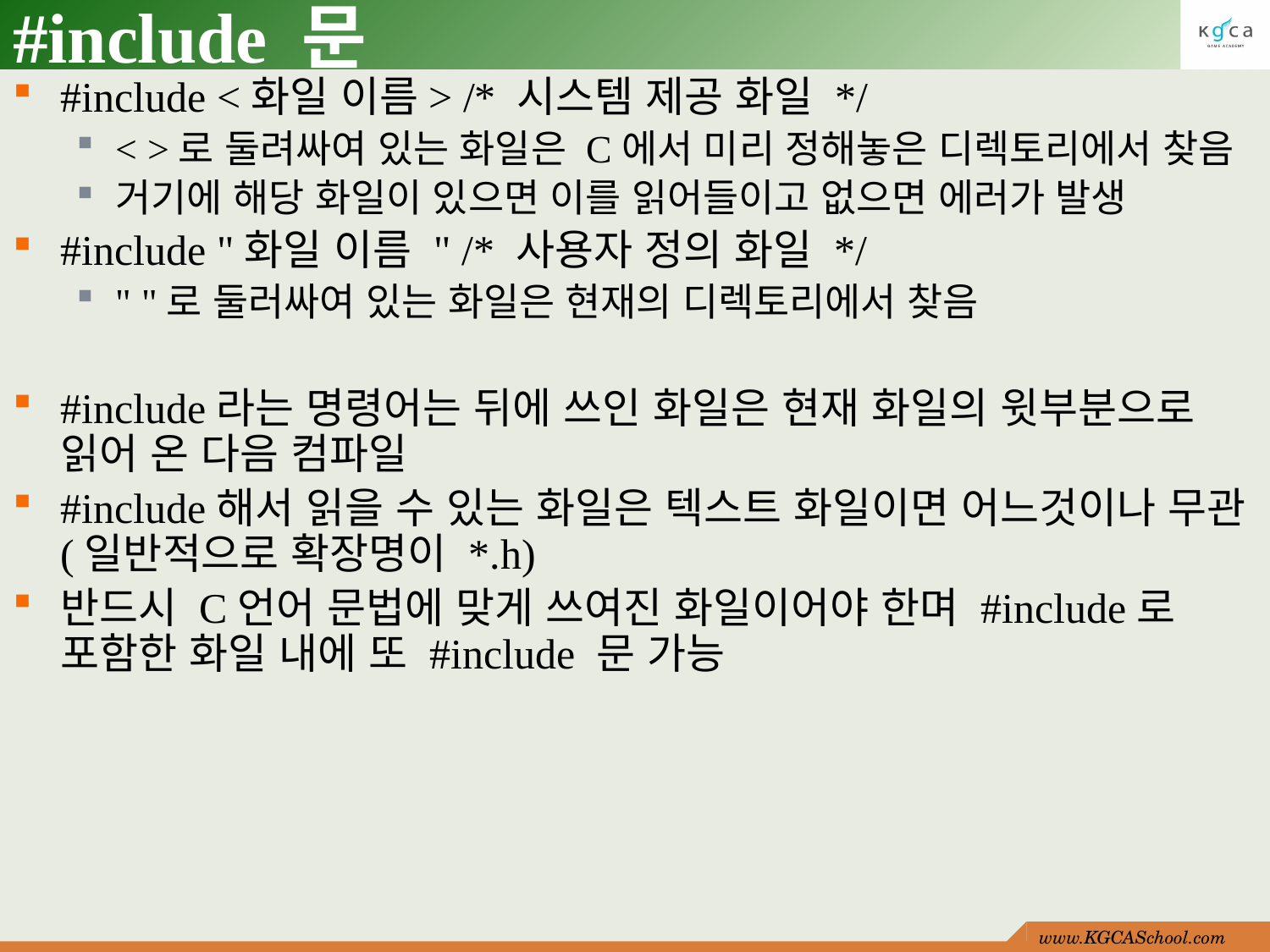

# #include 문
#include <화일 이름> /* 시스템 제공 화일 */
< >로 둘려싸여 있는 화일은 C에서 미리 정해놓은 디렉토리에서 찾음
거기에 해당 화일이 있으면 이를 읽어들이고 없으면 에러가 발생
#include "화일 이름 " /* 사용자 정의 화일 */
" "로 둘러싸여 있는 화일은 현재의 디렉토리에서 찾음

#include라는 명령어는 뒤에 쓰인 화일은 현재 화일의 윗부분으로 읽어 온 다음 컴파일
#include해서 읽을 수 있는 화일은 텍스트 화일이면 어느것이나 무관(일반적으로 확장명이 *.h)
반드시 C언어 문법에 맞게 쓰여진 화일이어야 한며 #include로 포함한 화일 내에 또 #include 문 가능